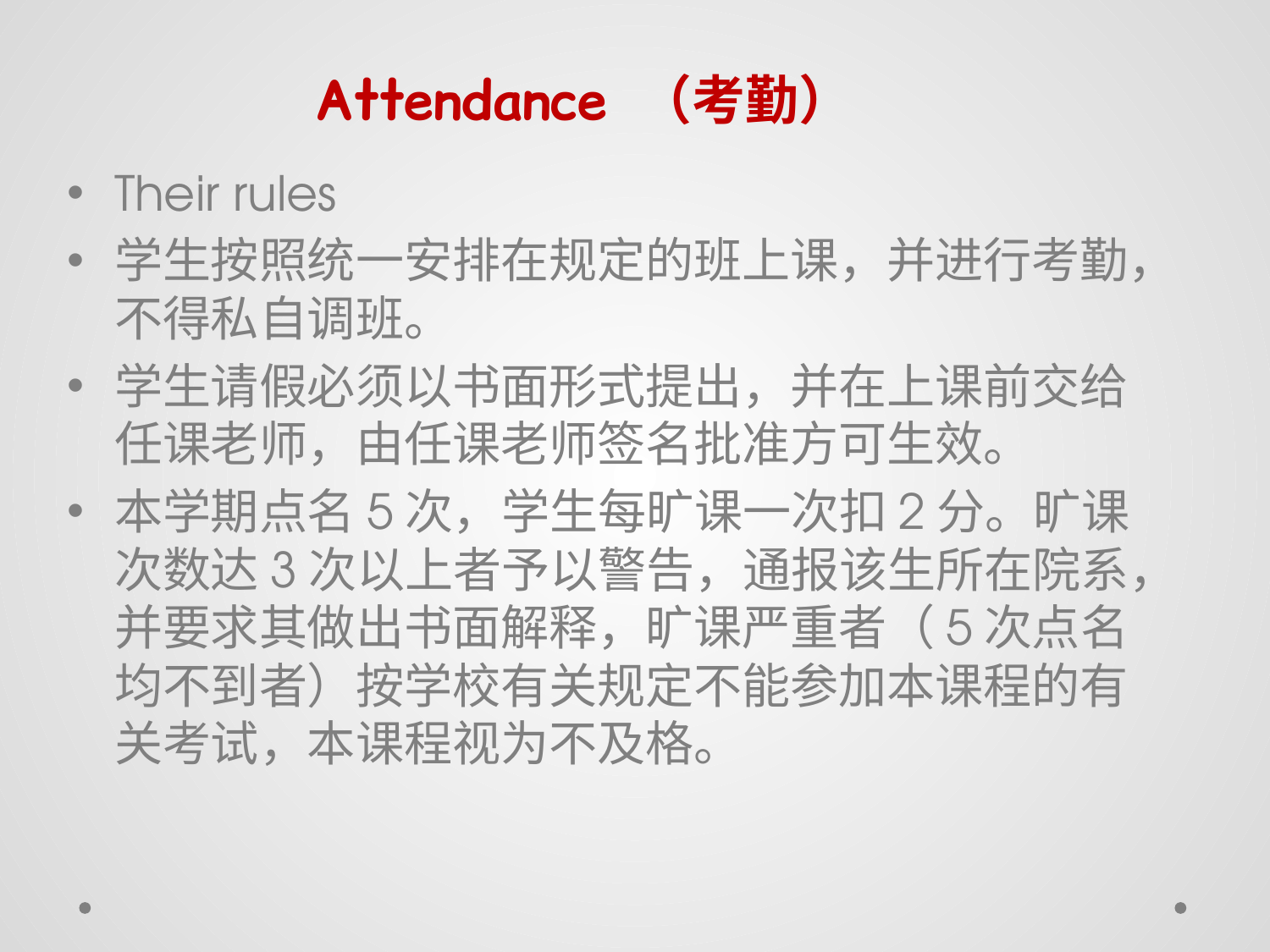

# Attendance （考勤）
Their rules
学生按照统一安排在规定的班上课，并进行考勤，不得私自调班。
学生请假必须以书面形式提出，并在上课前交给任课老师，由任课老师签名批准方可生效。
本学期点名5次，学生每旷课一次扣2分。旷课次数达3次以上者予以警告，通报该生所在院系，并要求其做出书面解释，旷课严重者（5次点名均不到者）按学校有关规定不能参加本课程的有关考试，本课程视为不及格。